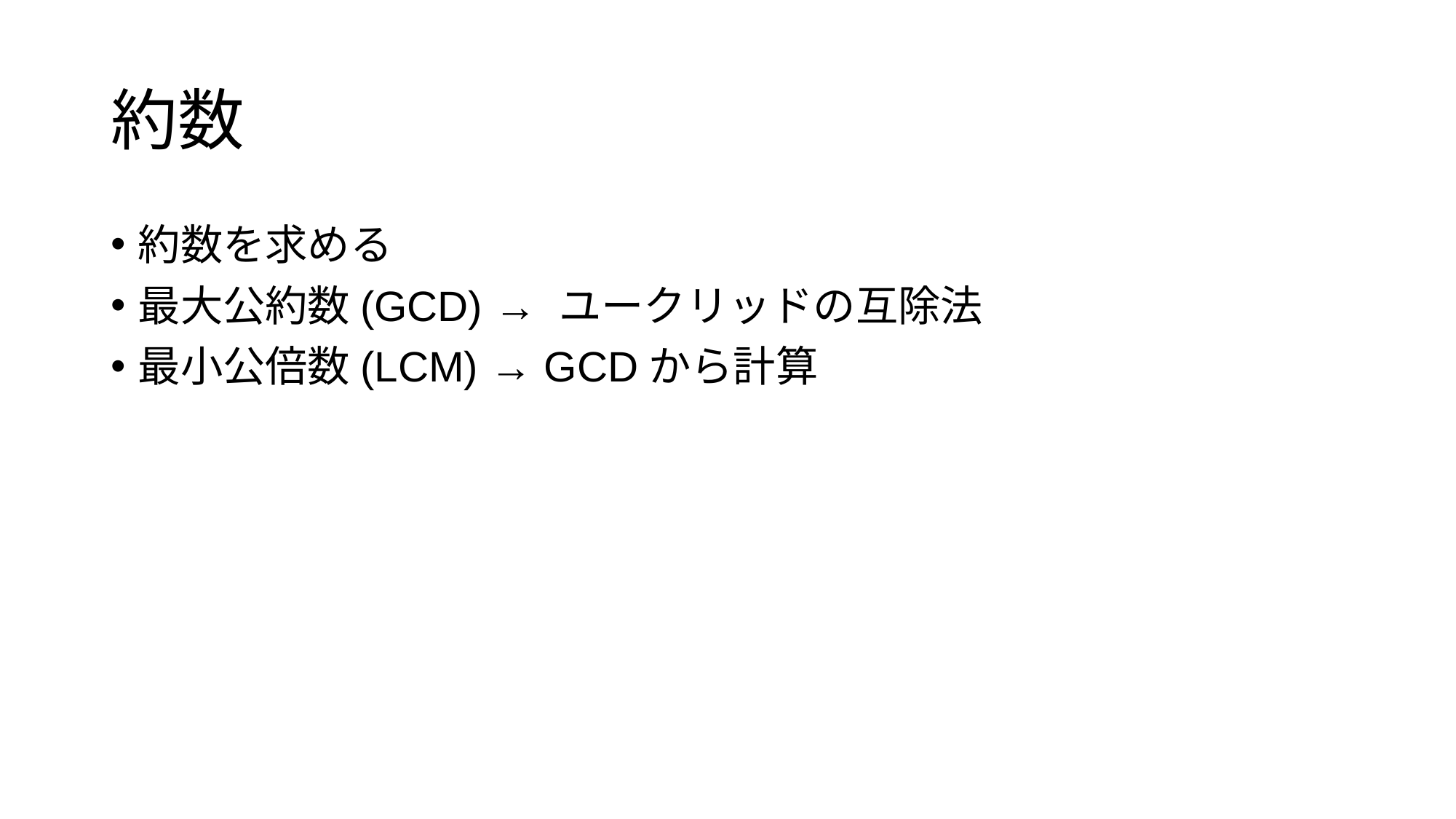

# 約数
約数を求める
最大公約数(GCD) → ユークリッドの互除法
最小公倍数(LCM) → GCDから計算